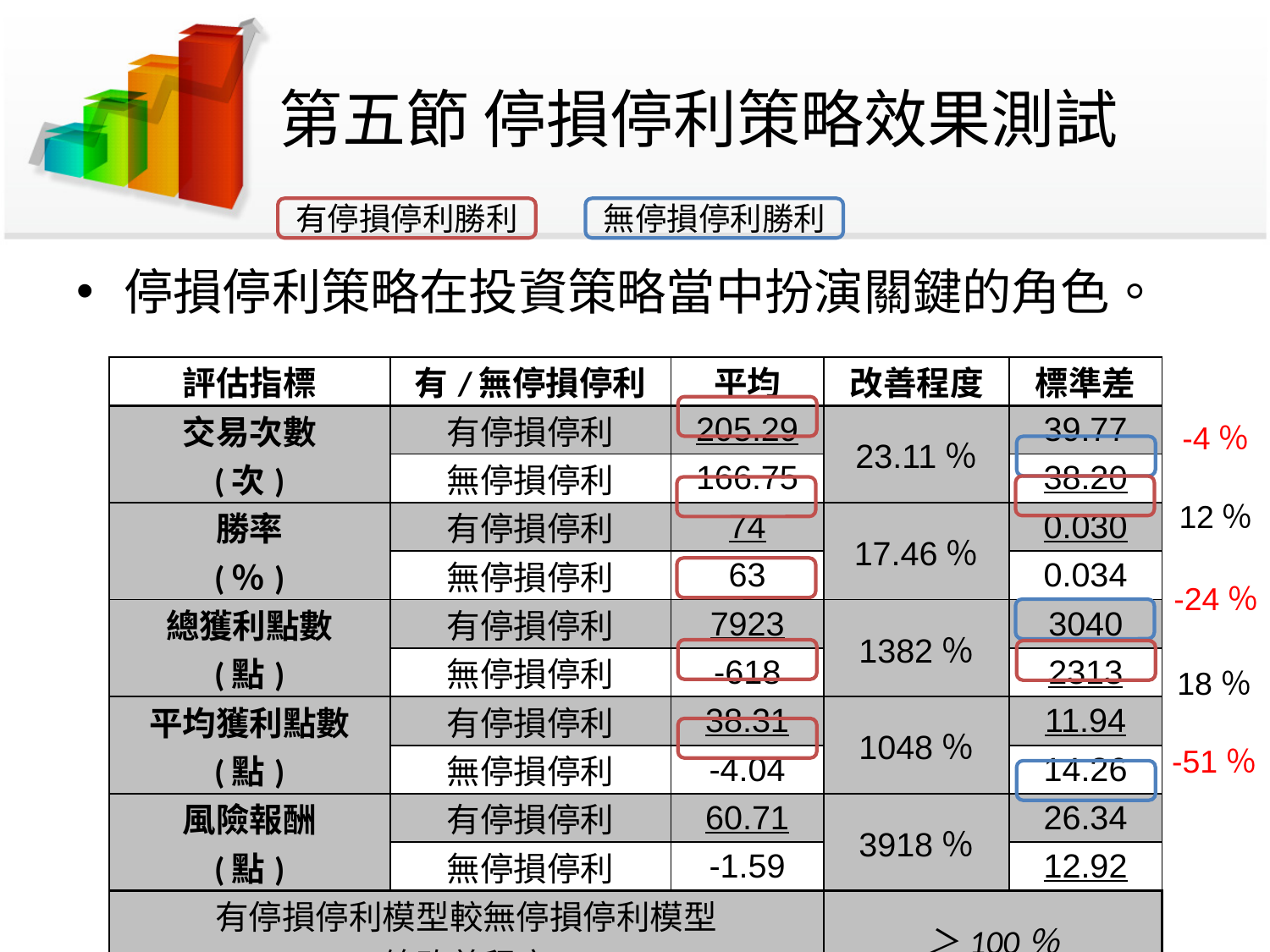

# 第五節 停損停利策略效果測試
有停損停利勝利
無停損停利勝利
停損停利策略在投資策略當中扮演關鍵的角色。
| 評估指標 | 有/無停損停利 | 平均 | 改善程度 | 標準差 |
| --- | --- | --- | --- | --- |
| 交易次數 (次) | 有停損停利 | 205.29 | 23.11％ | 39.77 |
|  | 無停損停利 | 166.75 |  | 38.20 |
| 勝率 (％) | 有停損停利 | 74 | 17.46％ | 0.030 |
|  | 無停損停利 | 63 |  | 0.034 |
| 總獲利點數 (點) | 有停損停利 | 7923 | 1382％ | 3040 |
|  | 無停損停利 | -618 |  | 2313 |
| 平均獲利點數 (點) | 有停損停利 | 38.31 | 1048％ | 11.94 |
|  | 無停損停利 | -4.04 |  | 14.26 |
| 風險報酬 (點) | 有停損停利 | 60.71 | 3918％ | 26.34 |
|  | 無停損停利 | -1.59 |  | 12.92 |
| 有停損停利模型較無停損停利模型 總改善程度 |  |  | ＞100％ |  |

-4％

12％

-24％

18％

-51％